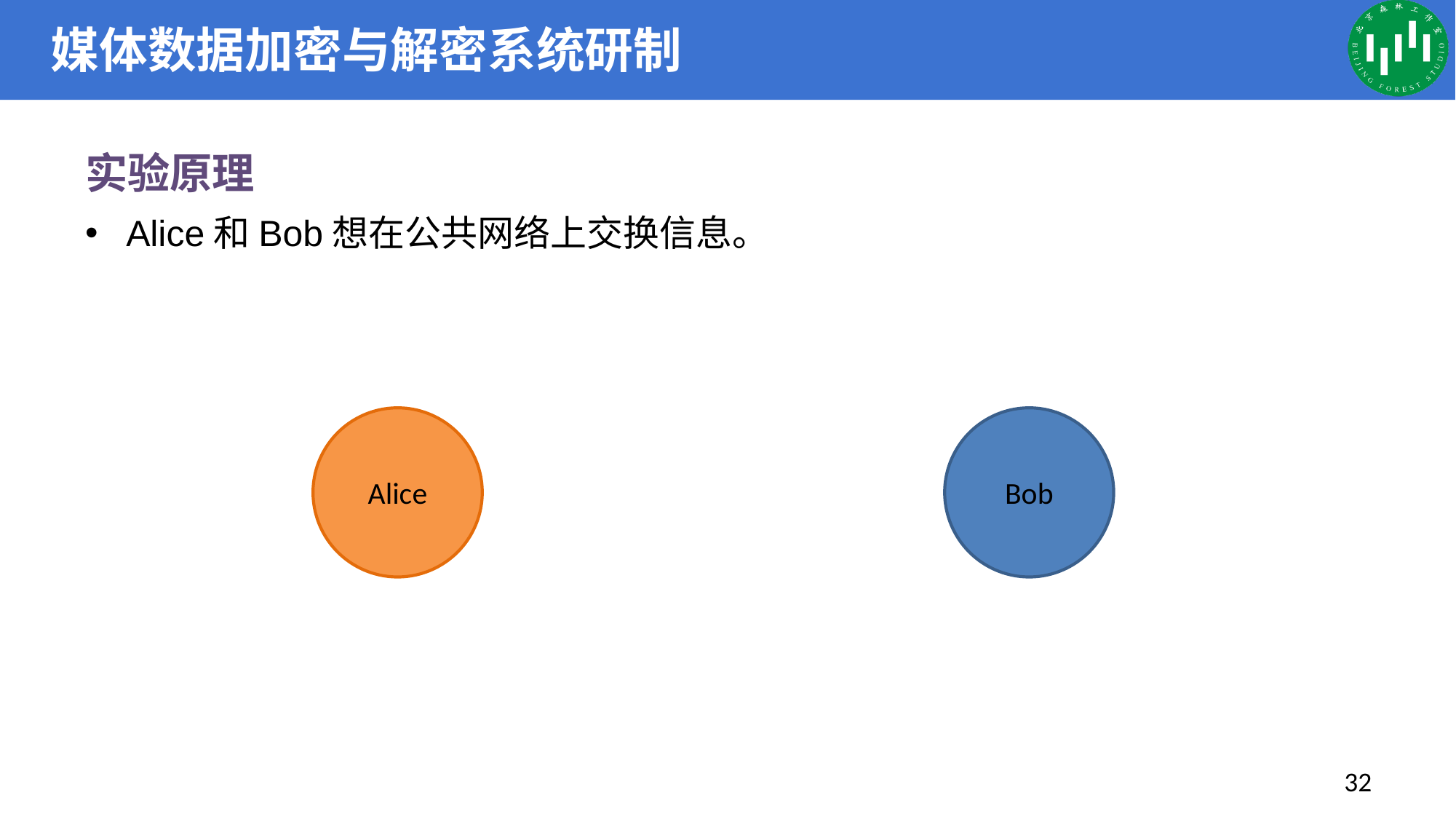

# 媒体数据加密与解密系统研制
实验原理
Alice和Bob想在公共网络上交换信息。
Alice
Bob
32